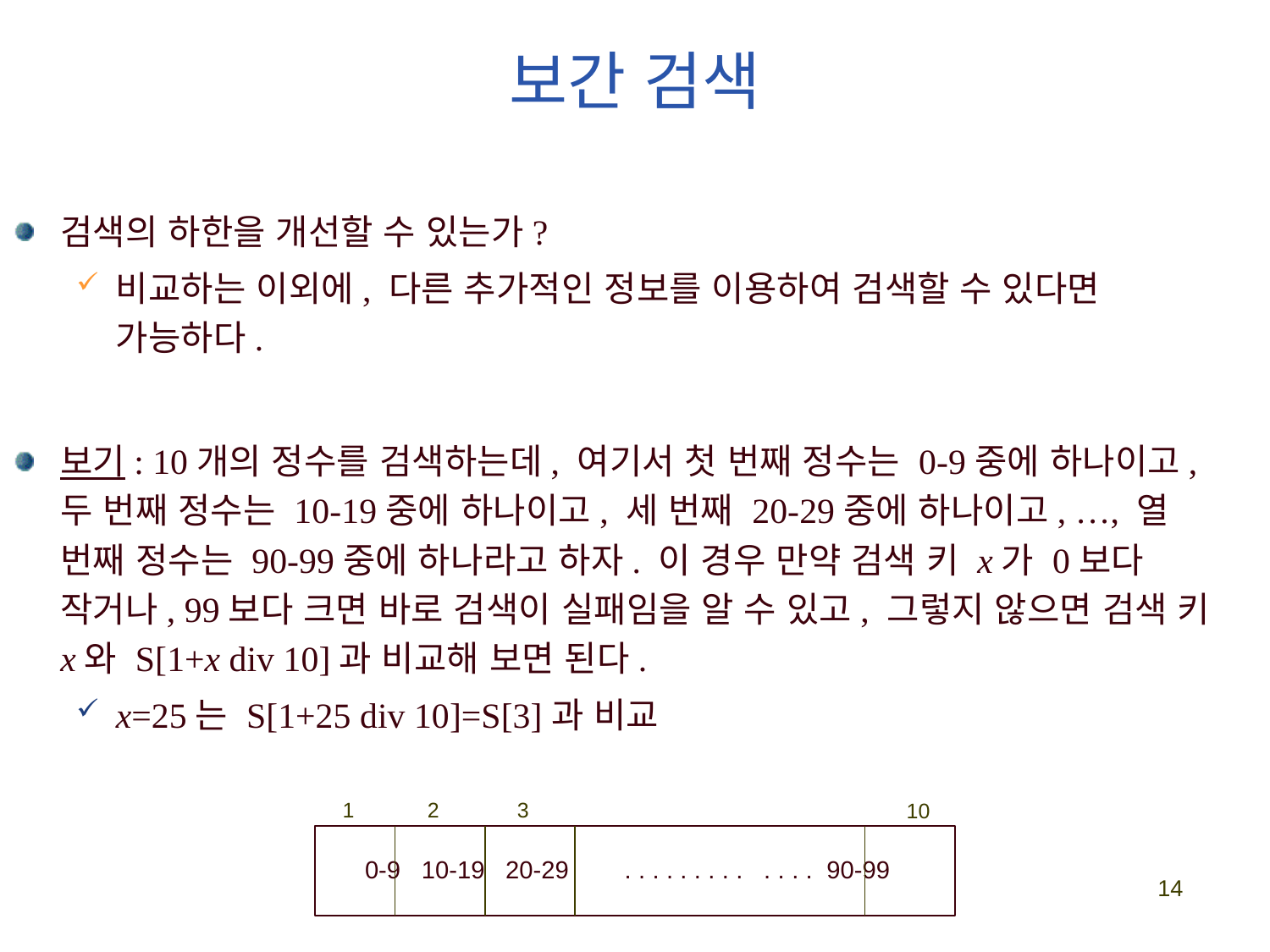

# 보간 검색
검색의 하한을 개선할 수 있는가?
비교하는 이외에, 다른 추가적인 정보를 이용하여 검색할 수 있다면 가능하다.

보기: 10개의 정수를 검색하는데, 여기서 첫 번째 정수는 0-9중에 하나이고, 두 번째 정수는 10-19중에 하나이고, 세 번째 20-29중에 하나이고, …, 열 번째 정수는 90-99중에 하나라고 하자. 이 경우 만약 검색 키 x가 0보다 작거나, 99보다 크면 바로 검색이 실패임을 알 수 있고, 그렇지 않으면 검색 키 x와 S[1+x div 10]과 비교해 보면 된다.
x=25는 S[1+25 div 10]=S[3]과 비교
3
1
2
10
0-9   10-19   20-29        . . . . . . . . .   . . . .  90-99
14